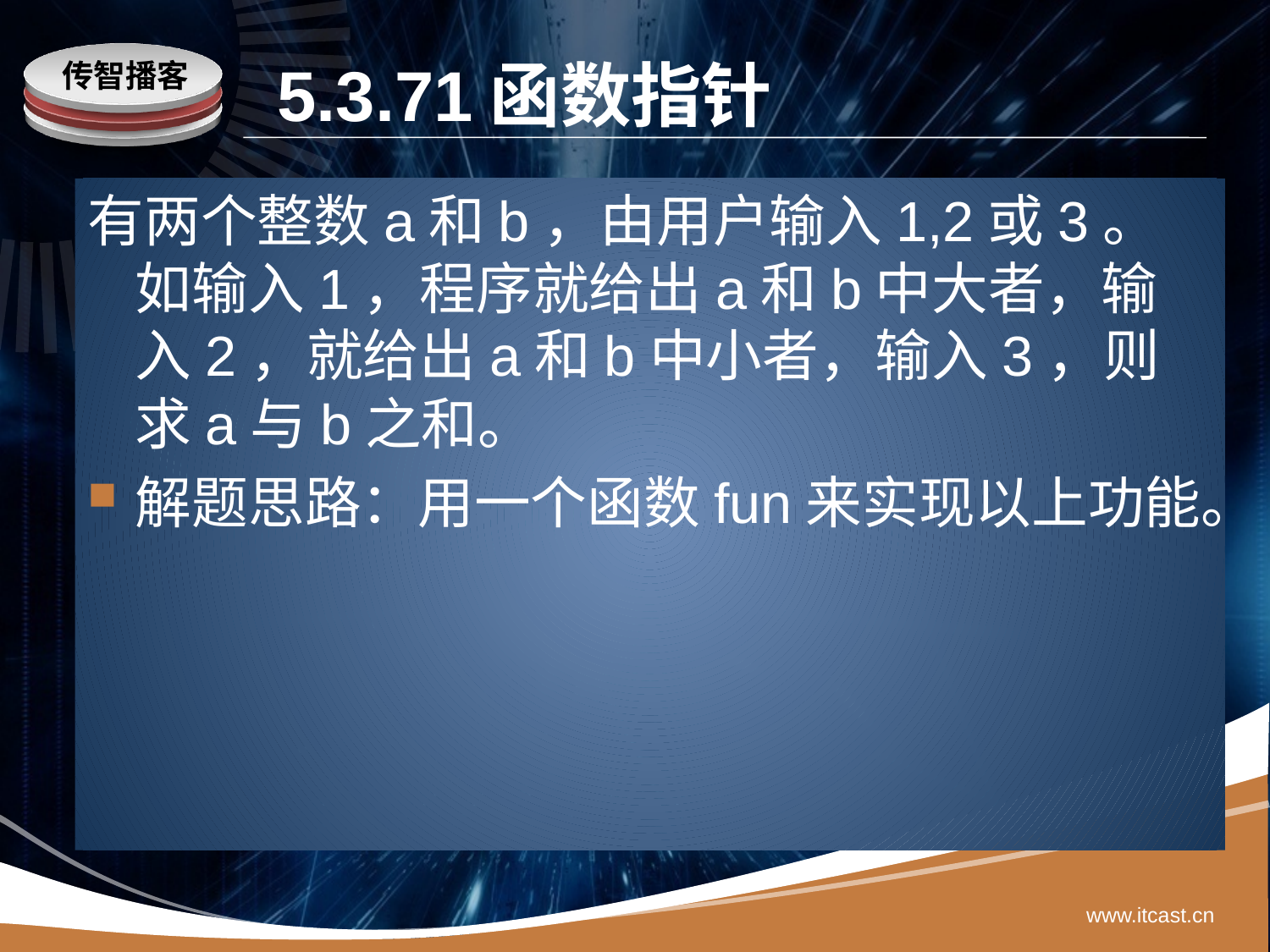

# 5.3.71函数指针
有两个整数a和b，由用户输入1,2或3。如输入1，程序就给出a和b中大者，输入2，就给出a和b中小者，输入3，则求a与b之和。
解题思路：用一个函数fun来实现以上功能。

www.itcast.cn